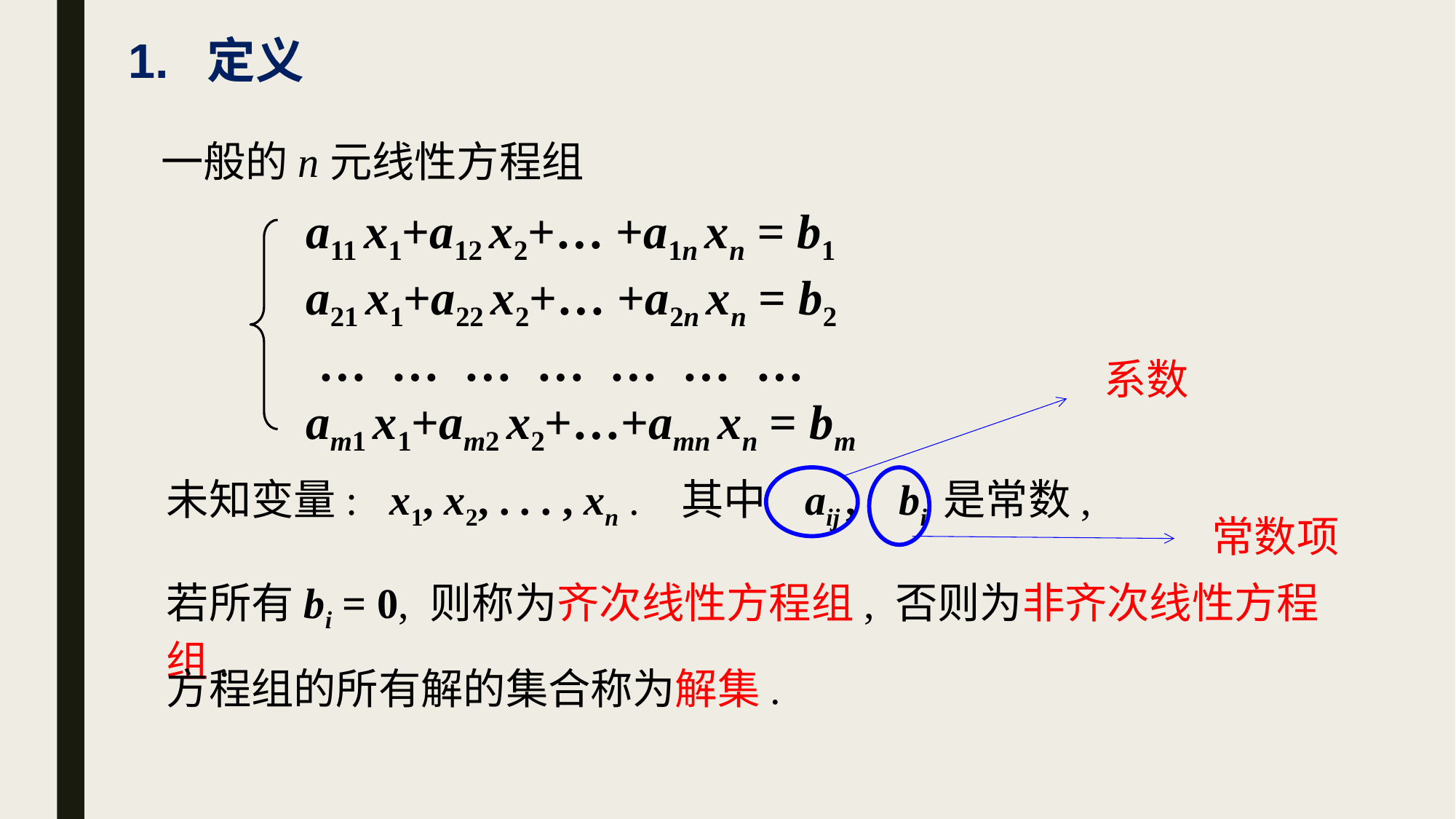

# 1.  定义
一般的n元线性方程组
a11 x1+a12 x2+… +a1n xn = b1
a21 x1+a22 x2+… +a2n xn = b2
 …  …  …  …  …  …  …
am1 x1+am2 x2+…+amn xn = bm

系数
未知变量:   x1, x2, . . . , xn .   其中   aij ,    bi 是常数,

常数项
若所有bi = 0, 则称为齐次线性方程组, 否则为非齐次线性方程组.
方程组的所有解的集合称为解集.